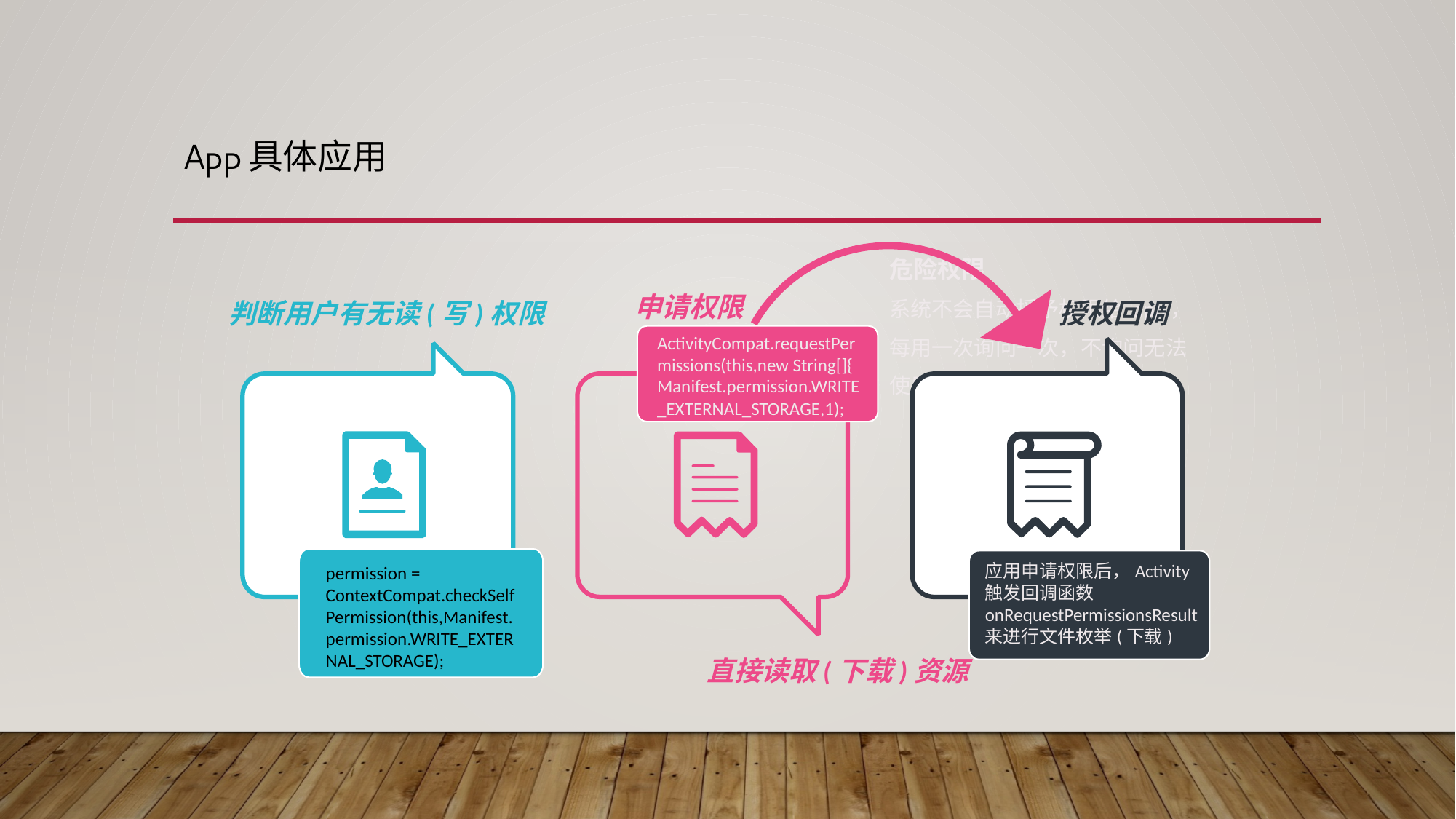

# App具体应用
危险权限
系统不会自动授予权限给 app，每用一次询问一次，不询问无法使用。不同手机默认权限不同。

申请权限
判断用户有无读(写)权限
授权回调

ActivityCompat.requestPermissions(this,new String[]{
Manifest.permission.WRITE_EXTERNAL_STORAGE,1);

应用申请权限后，Activity触发回调函数onRequestPermissionsResult来进行文件枚举(下载)
permission = ContextCompat.checkSelfPermission(this,Manifest.permission.WRITE_EXTERNAL_STORAGE);

直接读取(下载)资源